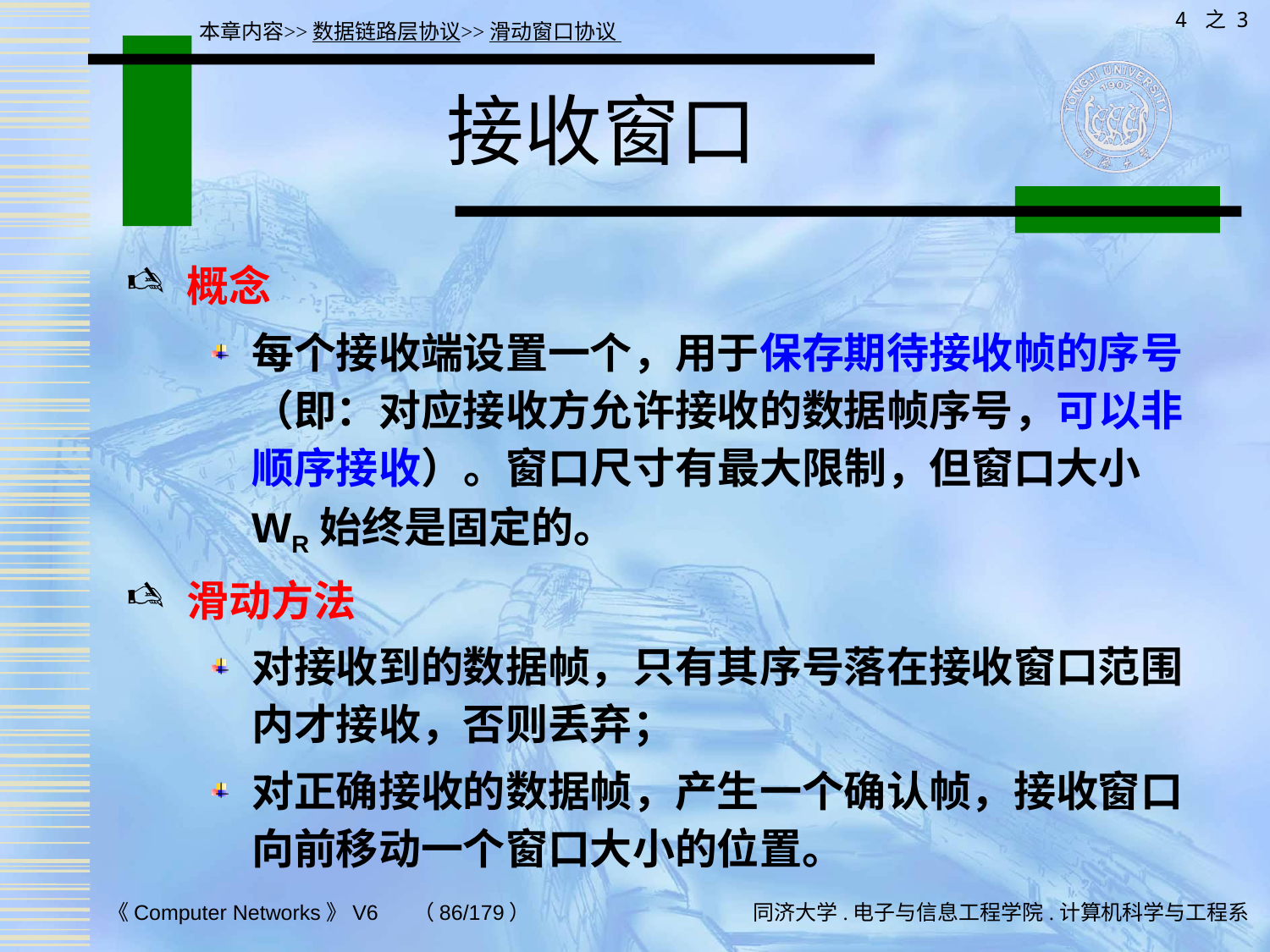

4 之 3
本章内容>>数据链路层协议>>滑动窗口协议
# 接收窗口
概念
每个接收端设置一个，用于保存期待接收帧的序号（即：对应接收方允许接收的数据帧序号，可以非顺序接收）。窗口尺寸有最大限制，但窗口大小WR始终是固定的。
滑动方法
对接收到的数据帧，只有其序号落在接收窗口范围内才接收，否则丢弃；
对正确接收的数据帧，产生一个确认帧，接收窗口向前移动一个窗口大小的位置。